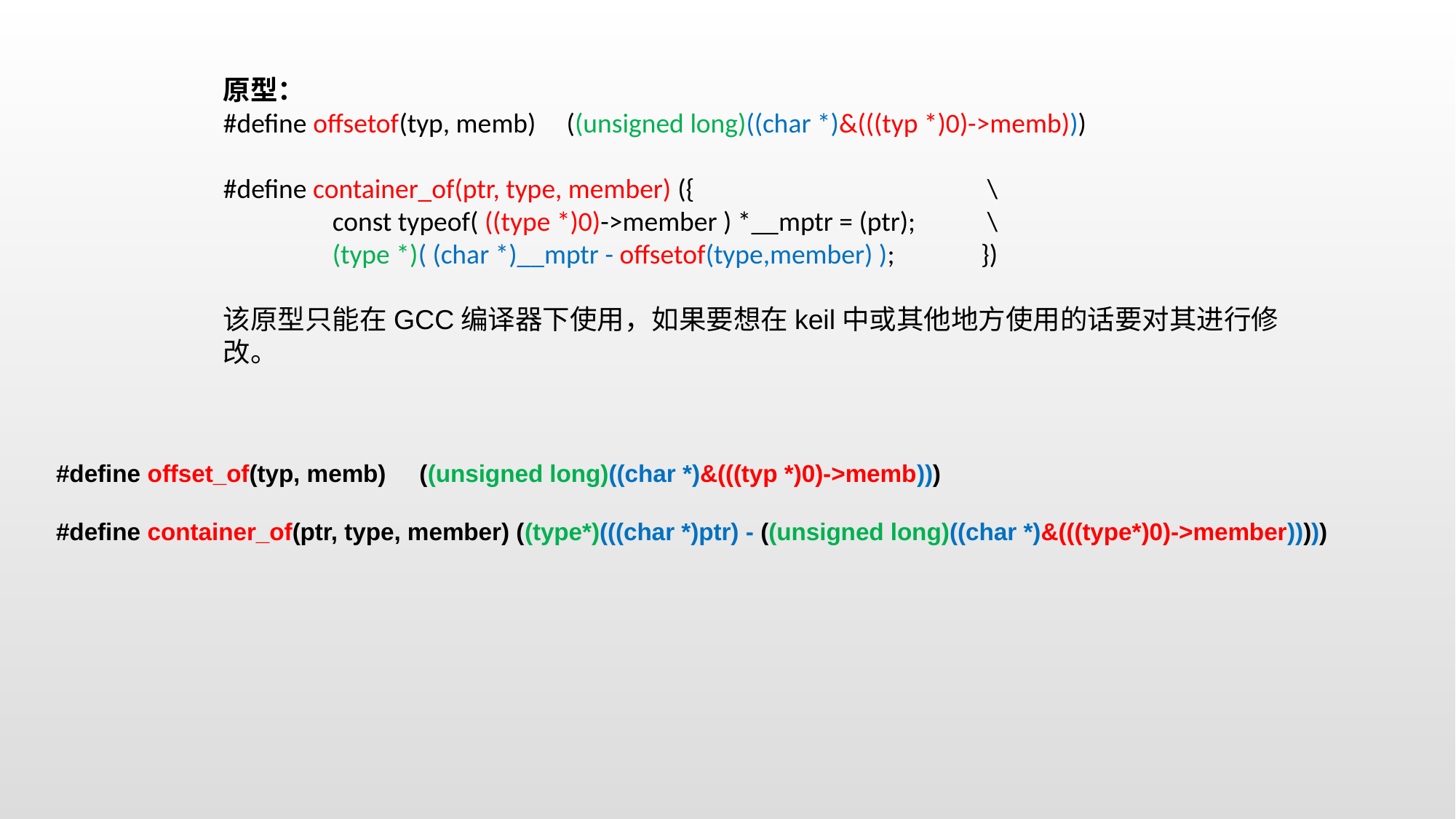

原型：
#define offsetof(typ, memb)     ((unsigned long)((char *)&(((typ *)0)->memb)))

#define container_of(ptr, type, member) ({			\	const typeof( ((type *)0)->member ) *__mptr = (ptr);	\	(type *)( (char *)__mptr - offsetof(type,member) );              })

该原型只能在GCC编译器下使用，如果要想在keil中或其他地方使用的话要对其进行修改。

#define offset_of(typ, memb)     ((unsigned long)((char *)&(((typ *)0)->memb)))

#define container_of(ptr, type, member) ((type*)(((char *)ptr) - ((unsigned long)((char *)&(((type*)0)->member)))))